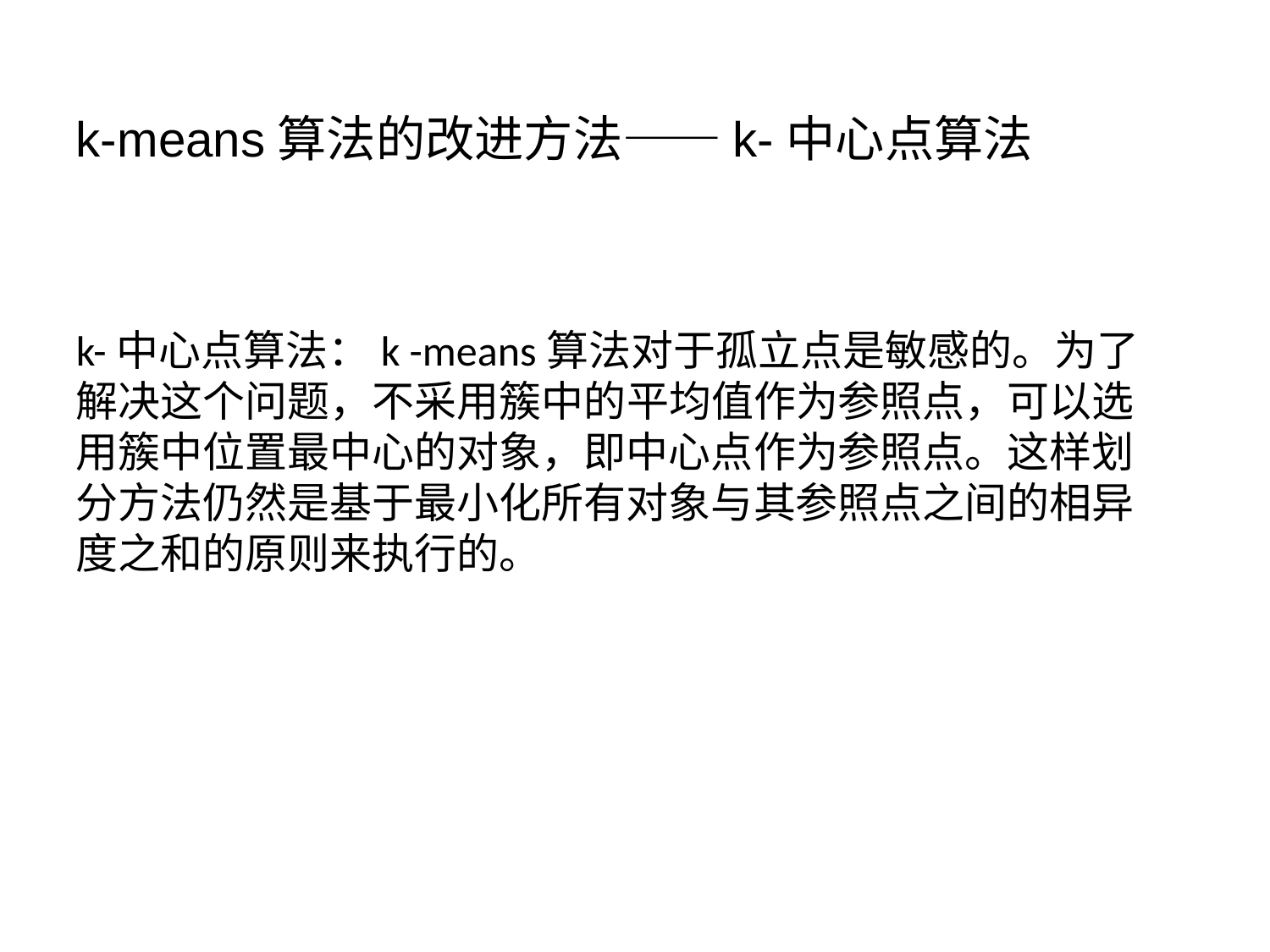

k-means算法的改进方法——k-中心点算法
k-中心点算法：k -means算法对于孤立点是敏感的。为了解决这个问题，不采用簇中的平均值作为参照点，可以选用簇中位置最中心的对象，即中心点作为参照点。这样划分方法仍然是基于最小化所有对象与其参照点之间的相异度之和的原则来执行的。